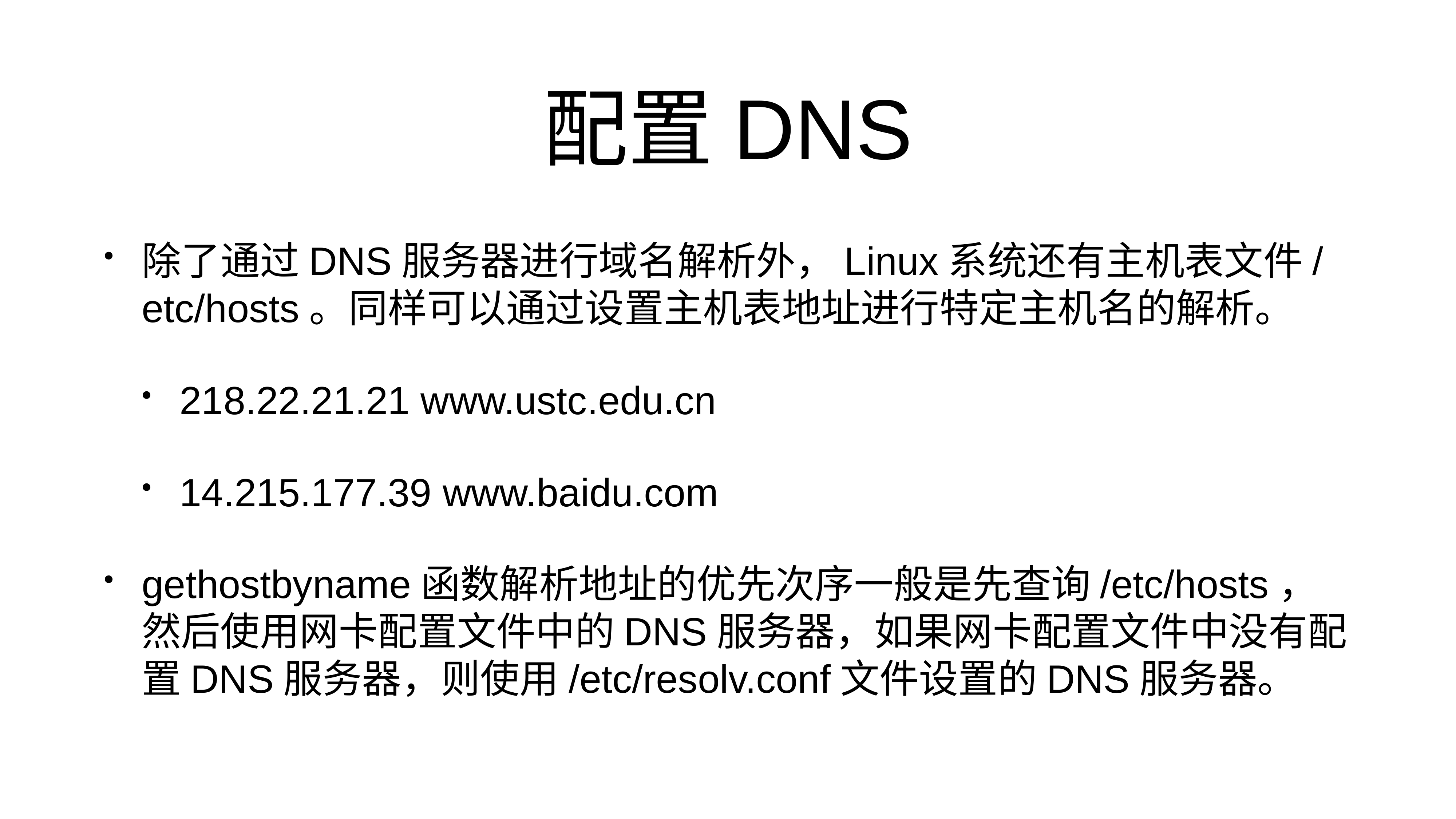

# 配置DNS
除了通过DNS服务器进行域名解析外，Linux系统还有主机表文件/etc/hosts。同样可以通过设置主机表地址进行特定主机名的解析。
218.22.21.21 www.ustc.edu.cn
14.215.177.39 www.baidu.com
gethostbyname函数解析地址的优先次序一般是先查询/etc/hosts，然后使用网卡配置文件中的DNS服务器，如果网卡配置文件中没有配置DNS服务器，则使用/etc/resolv.conf文件设置的DNS服务器。